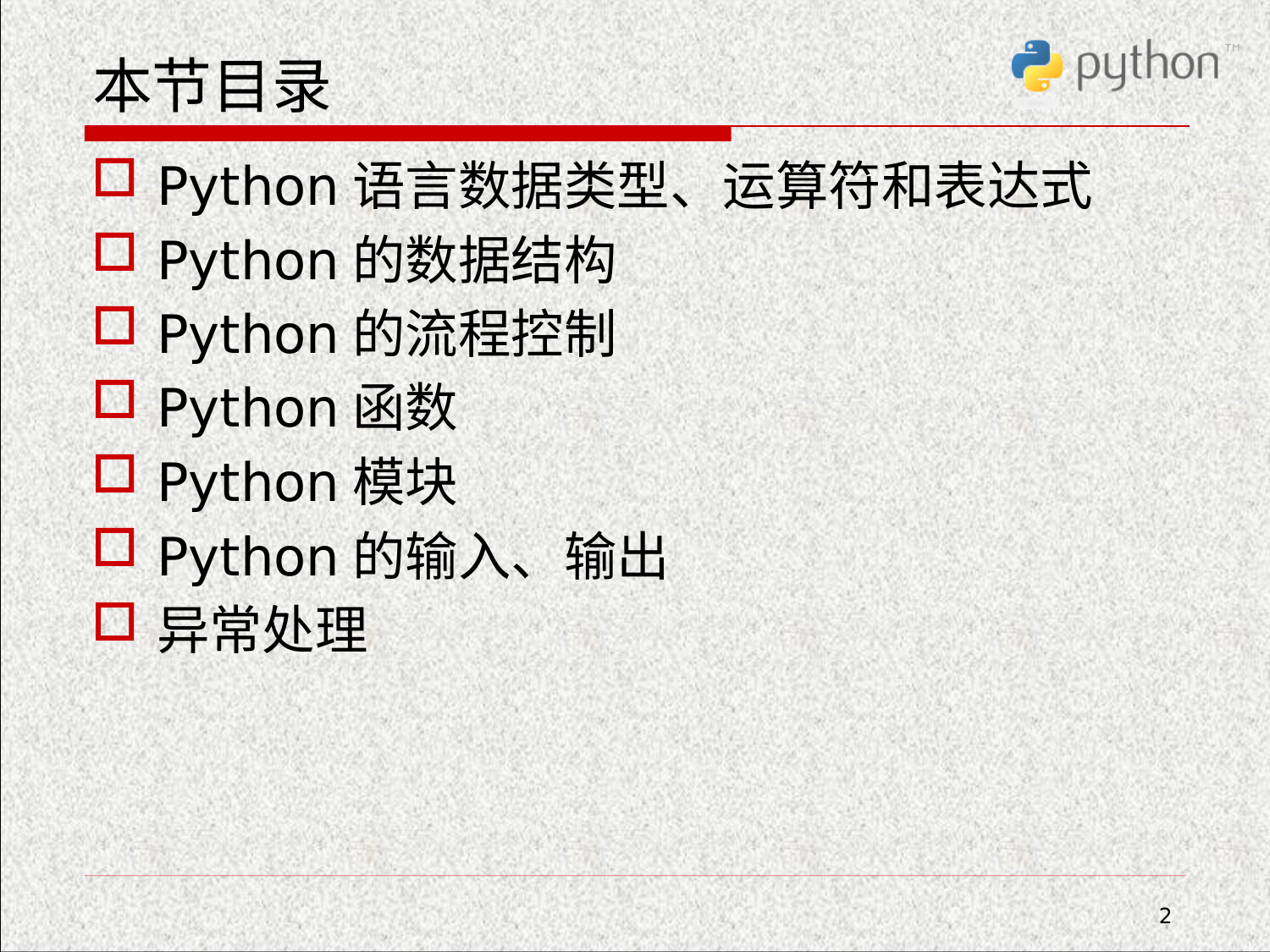

# 本节目录
Python语言数据类型、运算符和表达式
Python的数据结构
Python的流程控制
Python函数
Python模块
Python的输入、输出
异常处理

2